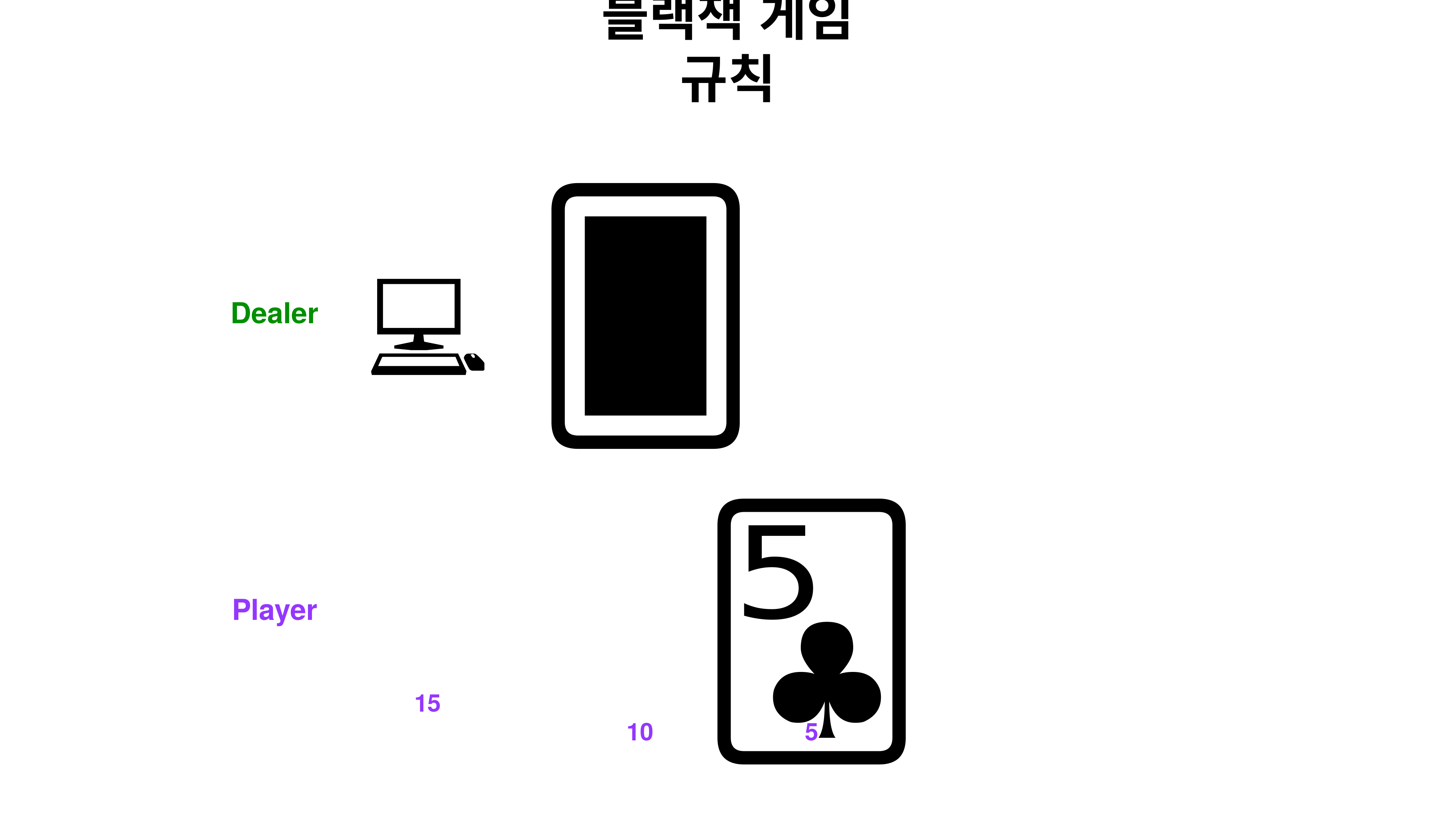

블랙잭 게임 규칙
🂠
🂧
💻
Dealer
🃕
🃋
🧸
Player
15
10
5